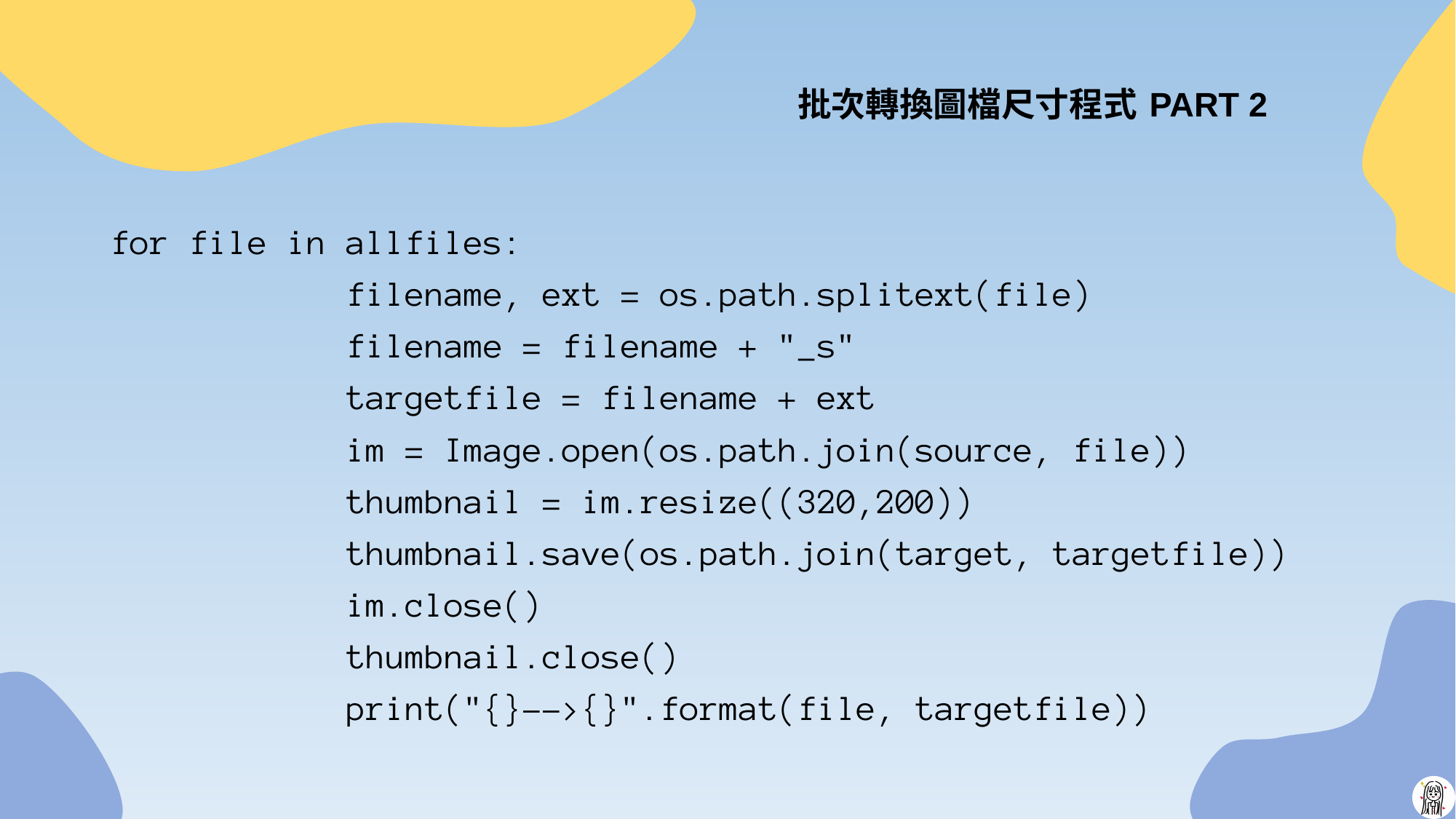

# 批次轉換圖檔尺寸程式 PART 2
for file in allfiles:
            filename, ext = os.path.splitext(file)
            filename = filename + "_s"
            targetfile = filename + ext
            im = Image.open(os.path.join(source, file))
            thumbnail = im.resize((320,200))
            thumbnail.save(os.path.join(target, targetfile))
            im.close()
            thumbnail.close()
            print("{}-->{}".format(file, targetfile))

30